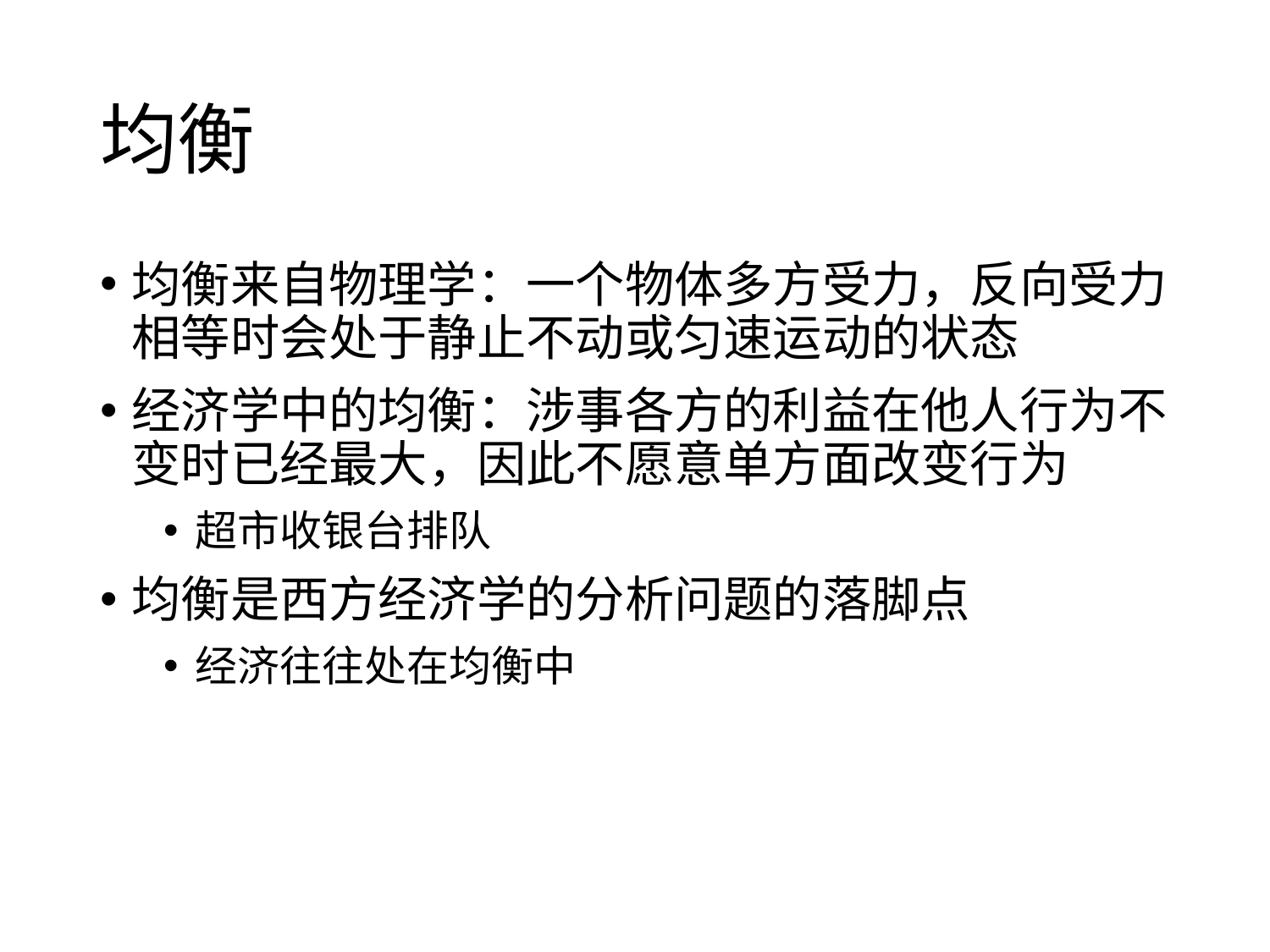

# 均衡
均衡来自物理学：一个物体多方受力，反向受力相等时会处于静止不动或匀速运动的状态
经济学中的均衡：涉事各方的利益在他人行为不变时已经最大，因此不愿意单方面改变行为
超市收银台排队
均衡是西方经济学的分析问题的落脚点
经济往往处在均衡中